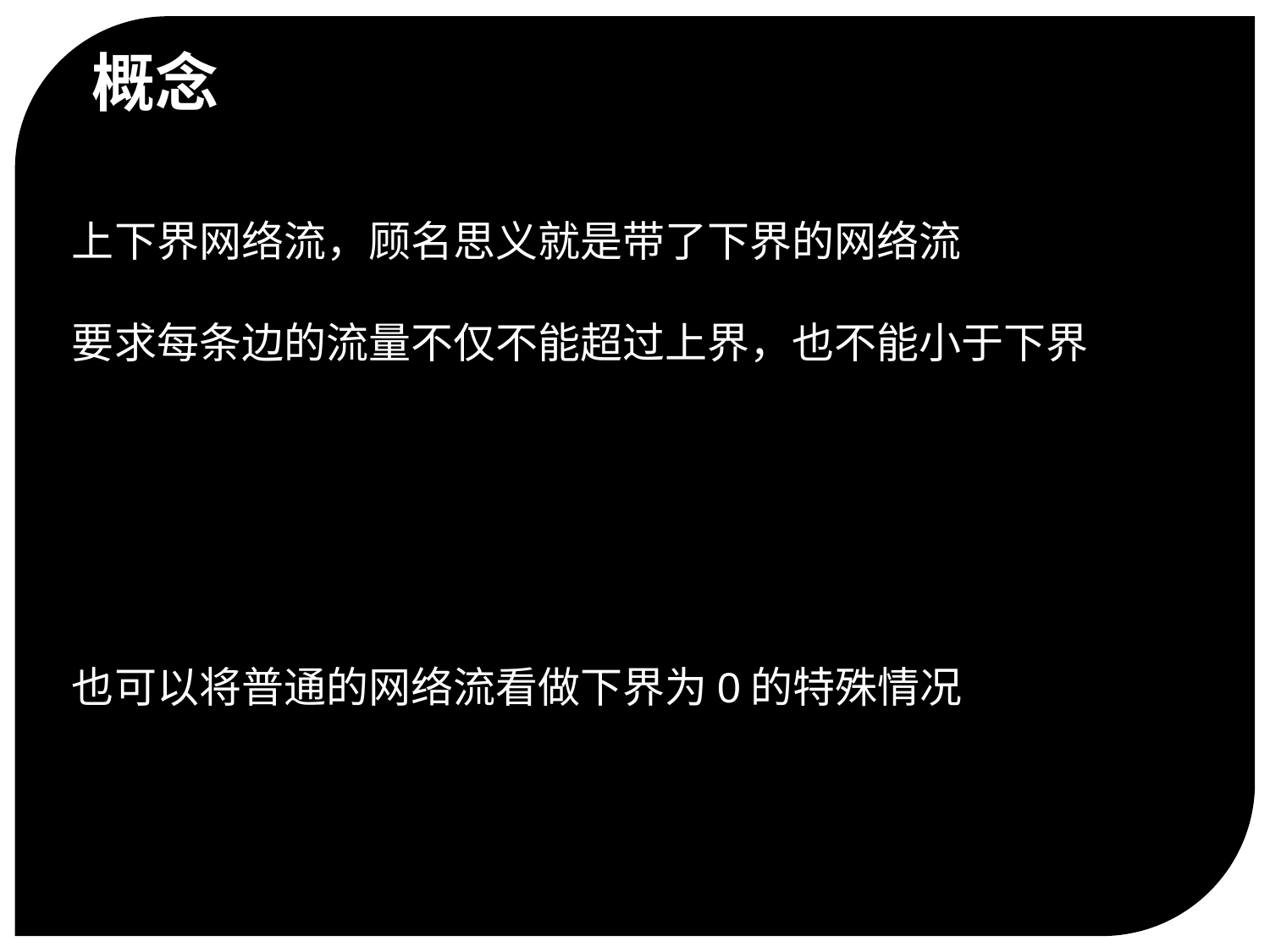

概念
上下界网络流，顾名思义就是带了下界的网络流

要求每条边的流量不仅不能超过上界，也不能小于下界
也可以将普通的网络流看做下界为0的特殊情况